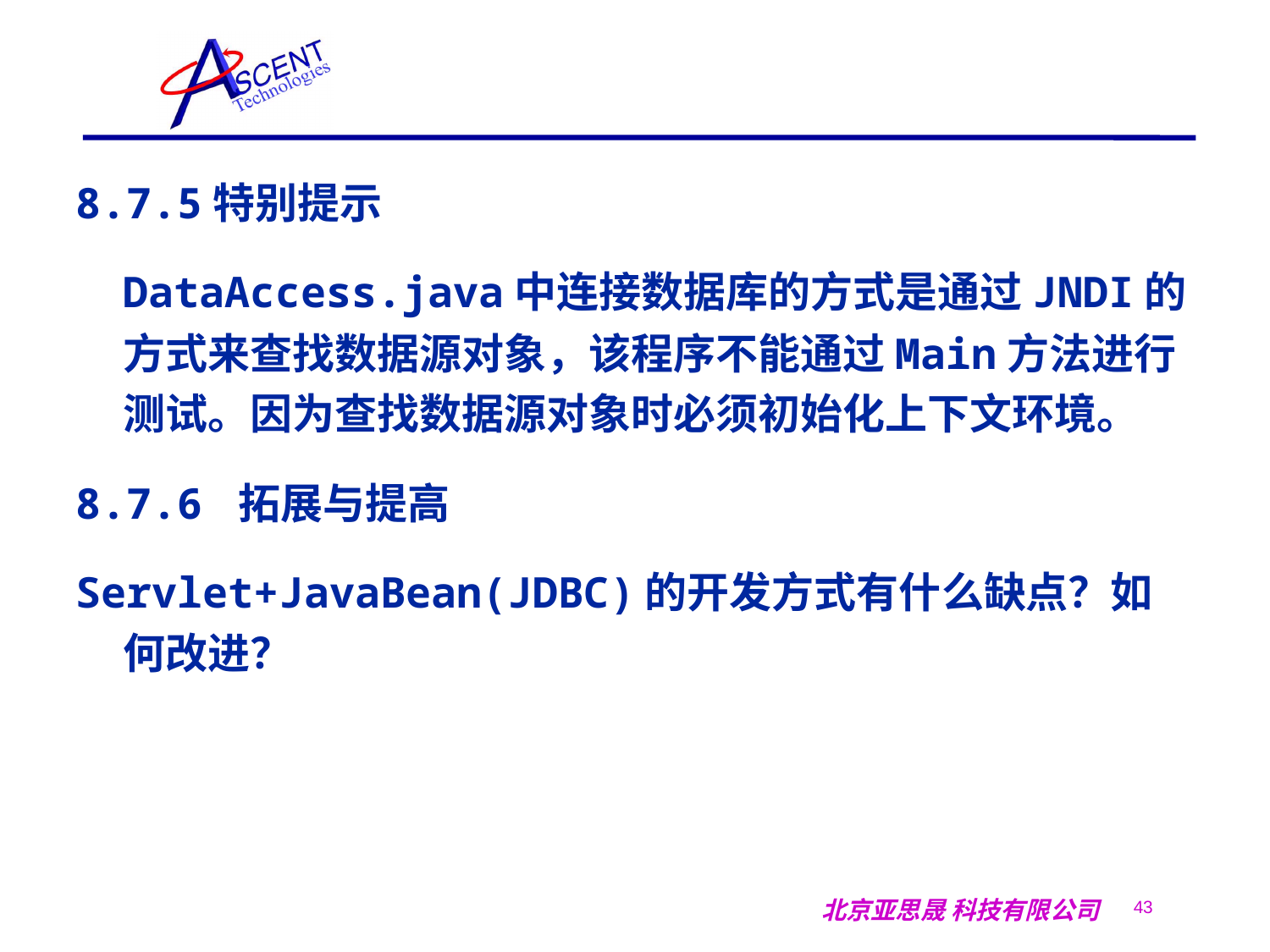

#
8.7.5特别提示
	DataAccess.java中连接数据库的方式是通过JNDI的方式来查找数据源对象，该程序不能通过Main方法进行测试。因为查找数据源对象时必须初始化上下文环境。
8.7.6 拓展与提高
Servlet+JavaBean(JDBC)的开发方式有什么缺点？如何改进？